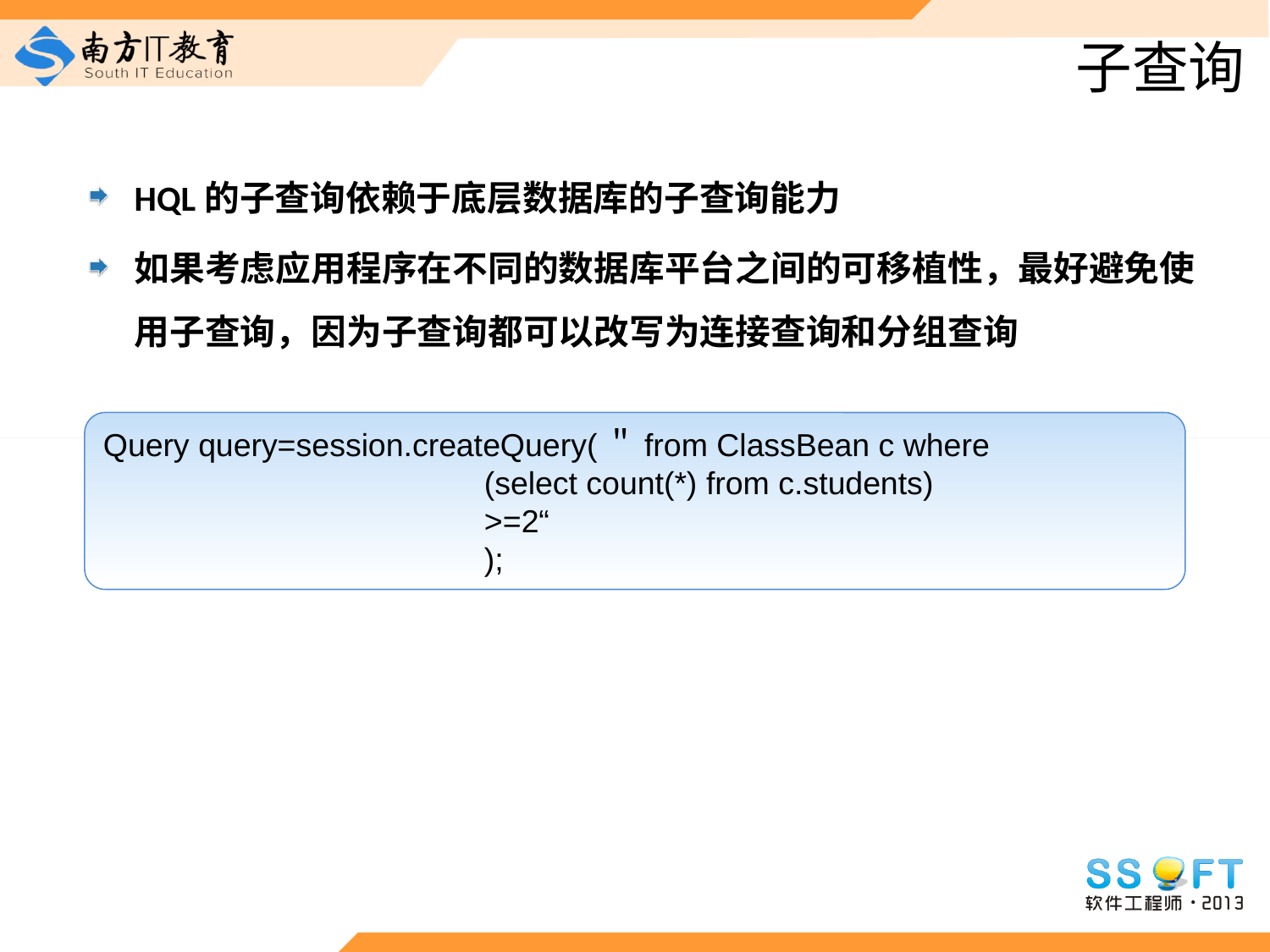

# 子查询
HQL的子查询依赖于底层数据库的子查询能力
如果考虑应用程序在不同的数据库平台之间的可移植性，最好避免使用子查询，因为子查询都可以改写为连接查询和分组查询

Query query=session.createQuery(＂from ClassBean c where
			(select count(*) from c.students)
			>=2“
			);